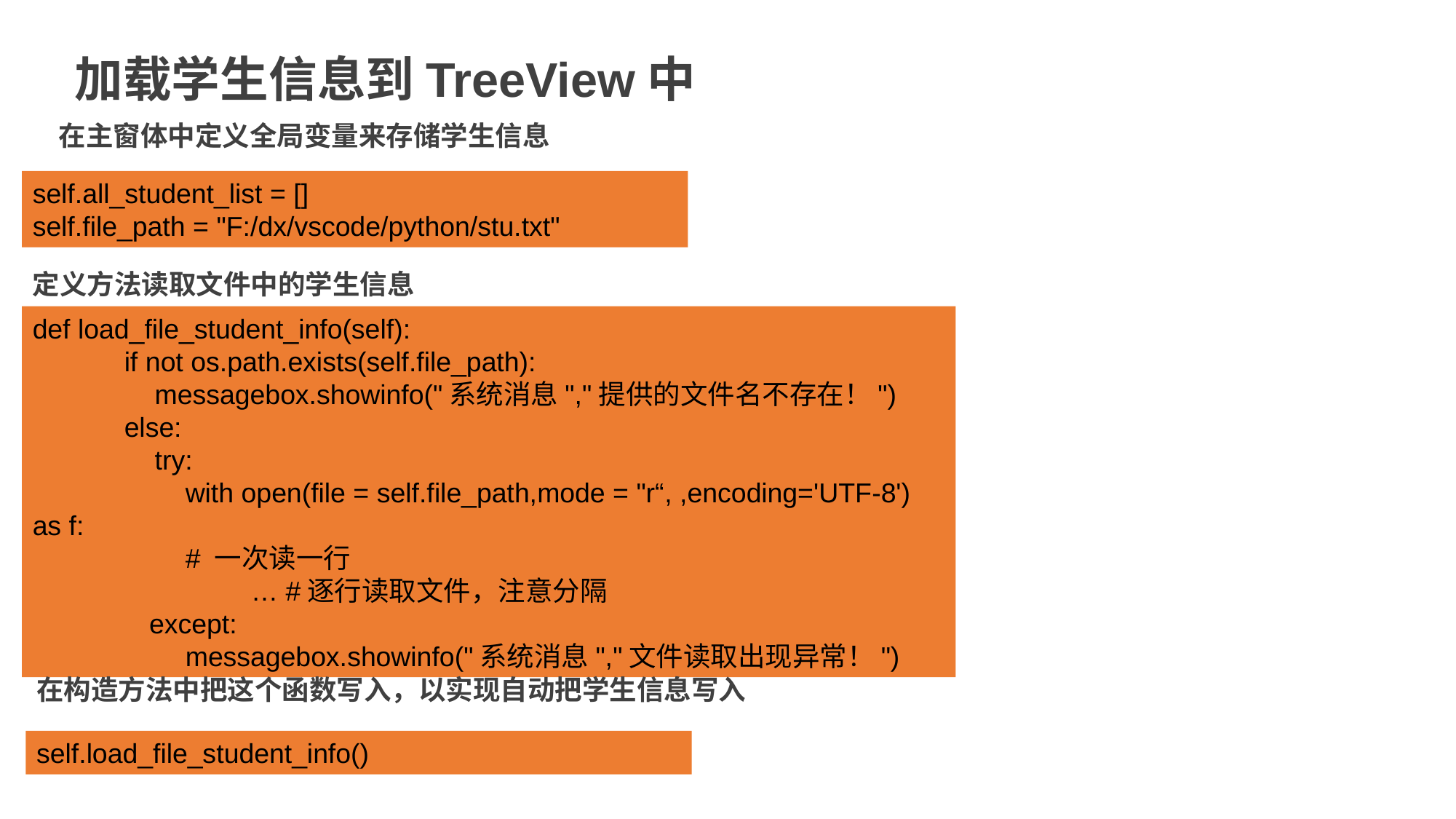

加载学生信息到TreeView中
在主窗体中定义全局变量来存储学生信息
self.all_student_list = []
self.file_path = "F:/dx/vscode/python/stu.txt"
定义方法读取文件中的学生信息
def load_file_student_info(self):
            if not os.path.exists(self.file_path):
                messagebox.showinfo("系统消息","提供的文件名不存在！")
            else:
                try:
                    with open(file = self.file_path,mode = "r“, ,encoding='UTF-8') as f:
                    # 一次读一行
		… #逐行读取文件，注意分隔
	 except:
                    messagebox.showinfo("系统消息","文件读取出现异常！")
在构造方法中把这个函数写入，以实现自动把学生信息写入
self.load_file_student_info()